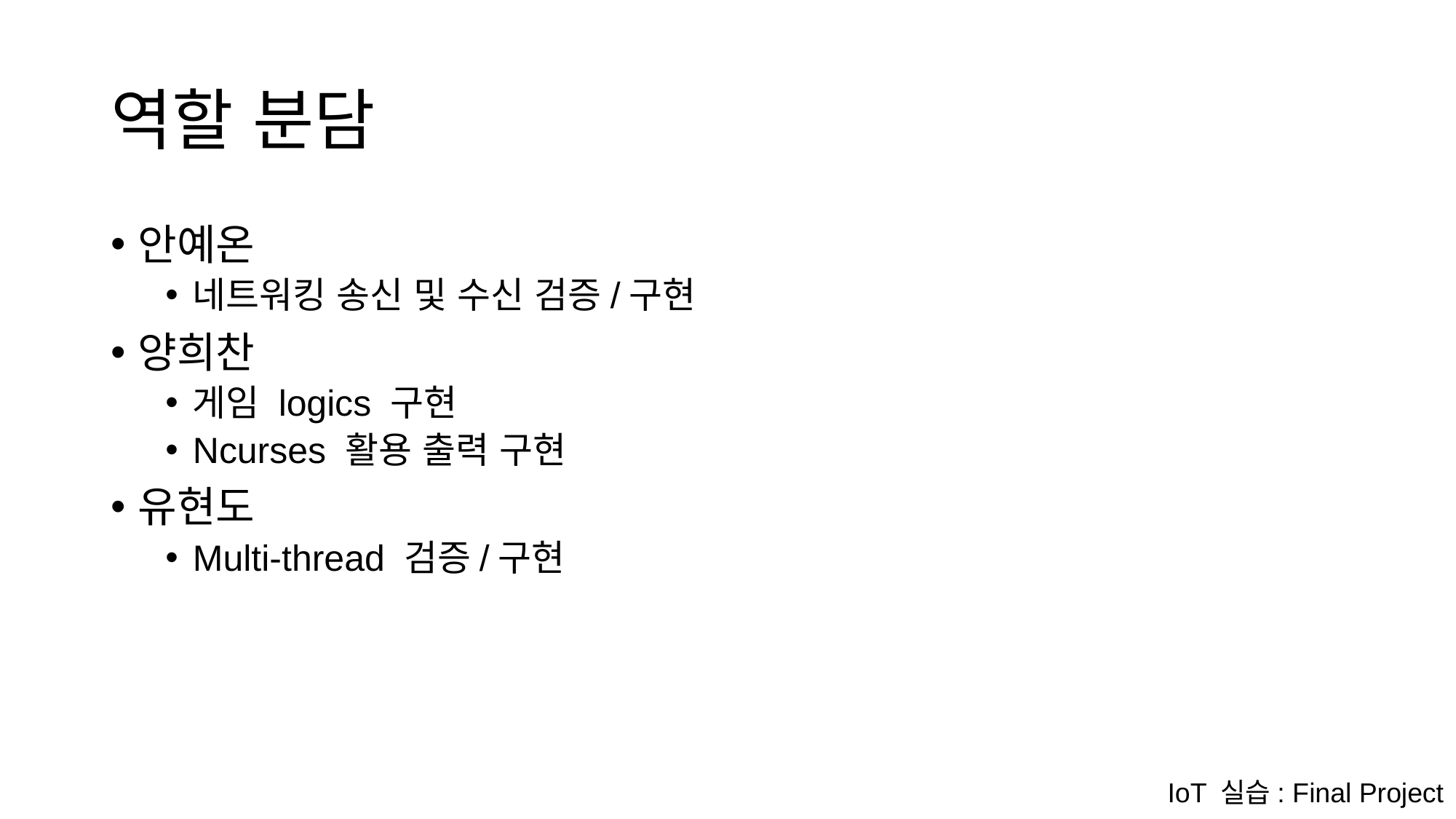

# 역할 분담
안예온
네트워킹 송신 및 수신 검증/구현
양희찬
게임 logics 구현
Ncurses 활용 출력 구현
유현도
Multi-thread 검증/구현
IoT 실습: Final Project